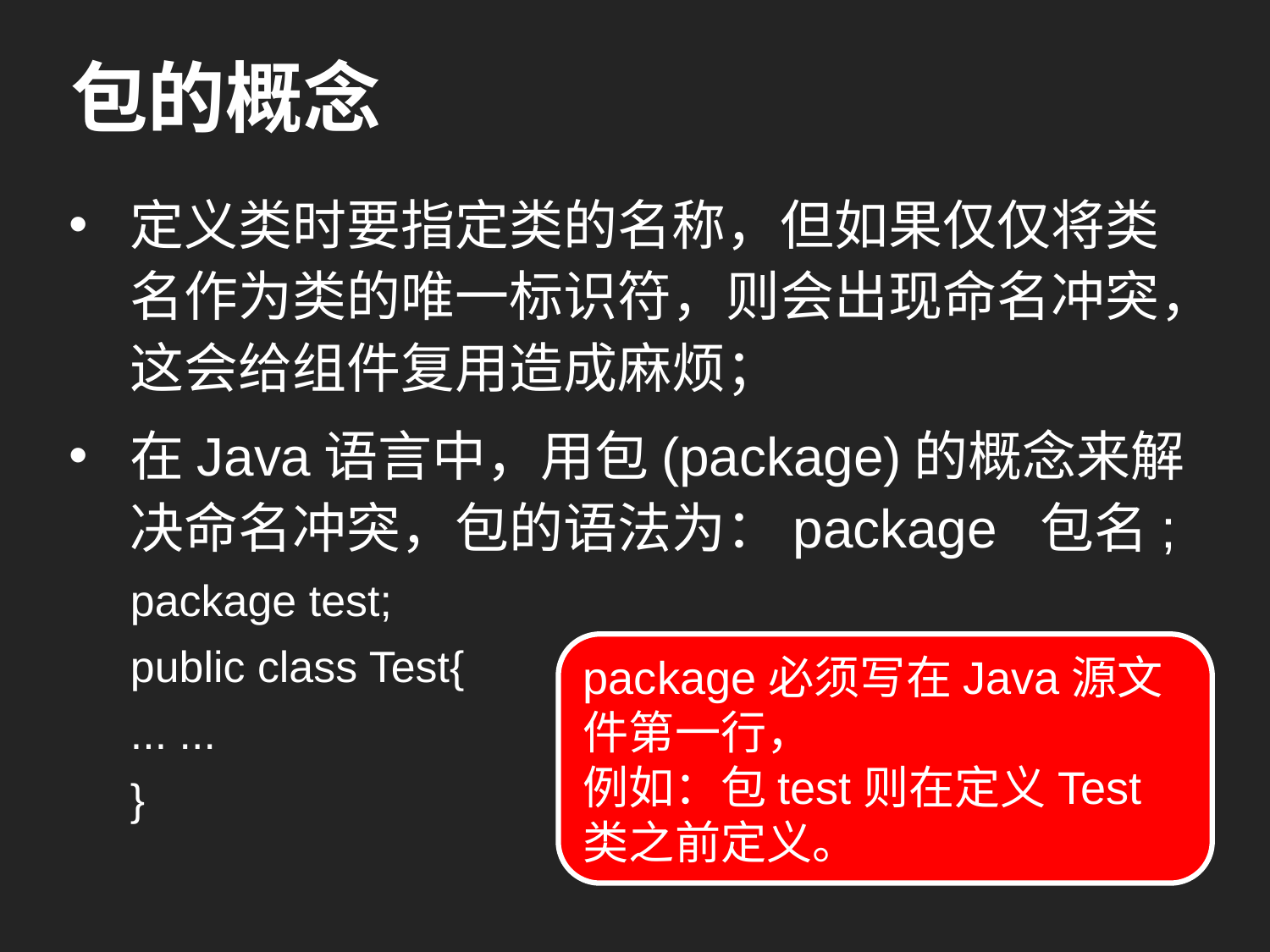

# 包的概念
定义类时要指定类的名称，但如果仅仅将类名作为类的唯一标识符，则会出现命名冲突，这会给组件复用造成麻烦；
在Java语言中，用包(package)的概念来解决命名冲突，包的语法为：package  包名;
package test;
public class Test{
	... ...
}
package必须写在Java源文件第一行，
例如：包test则在定义Test类之前定义。